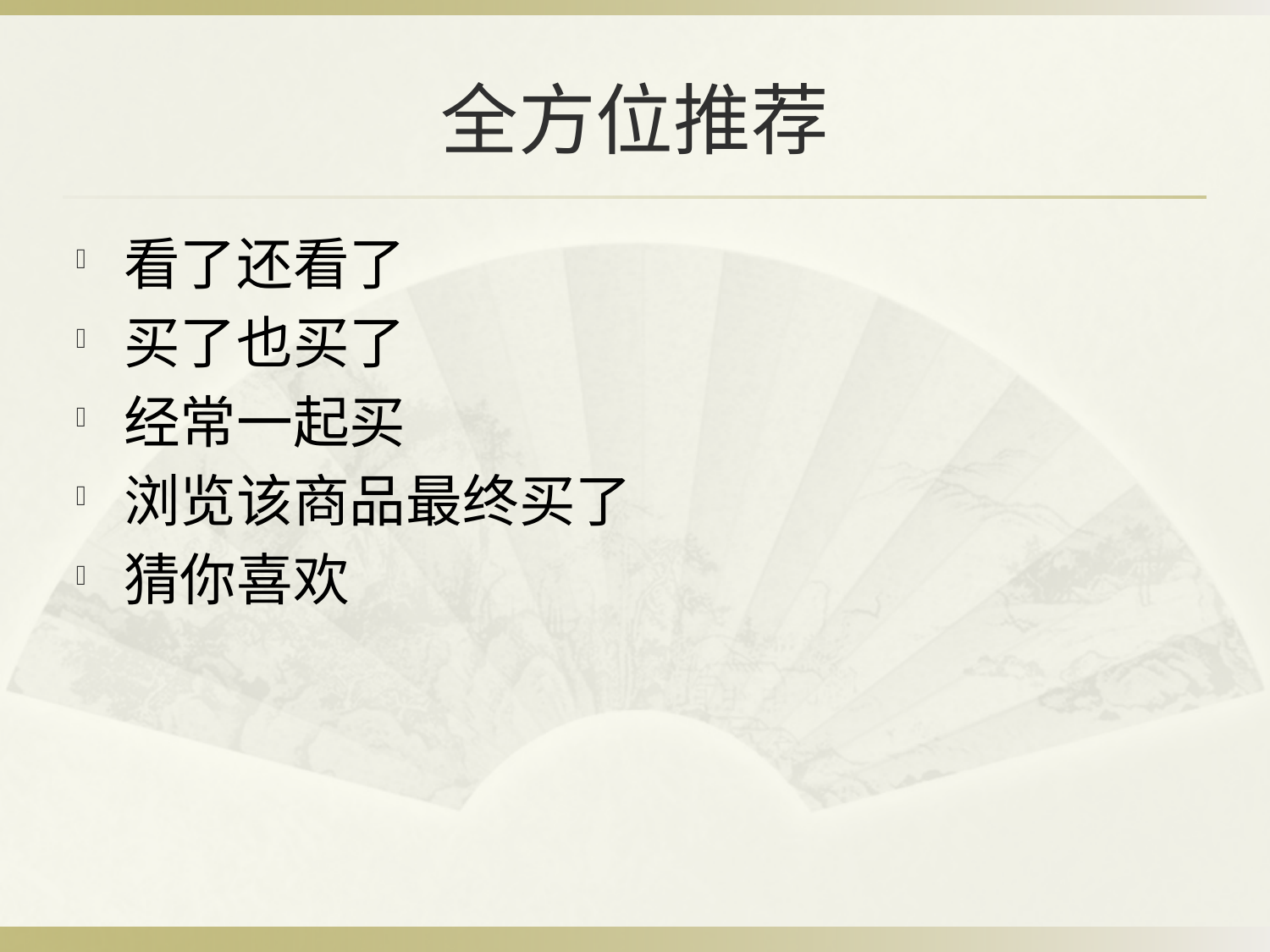

# 全方位推荐
看了还看了
买了也买了
经常一起买
浏览该商品最终买了
猜你喜欢